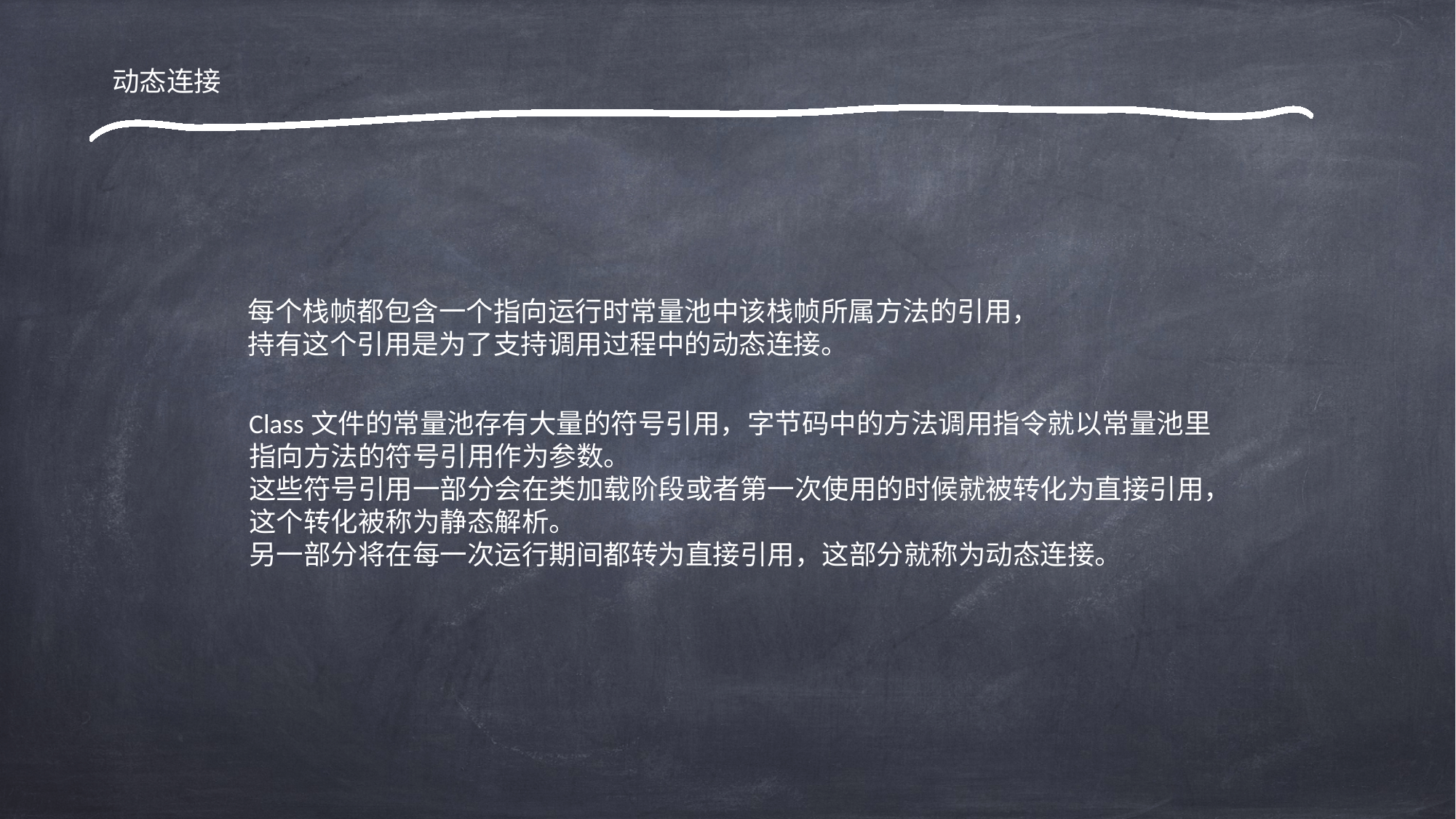

动态连接

每个栈帧都包含一个指向运行时常量池中该栈帧所属方法的引用，
持有这个引用是为了支持调用过程中的动态连接。
Class文件的常量池存有大量的符号引用，字节码中的方法调用指令就以常量池里
指向方法的符号引用作为参数。
这些符号引用一部分会在类加载阶段或者第一次使用的时候就被转化为直接引用，
这个转化被称为静态解析。
另一部分将在每一次运行期间都转为直接引用，这部分就称为动态连接。